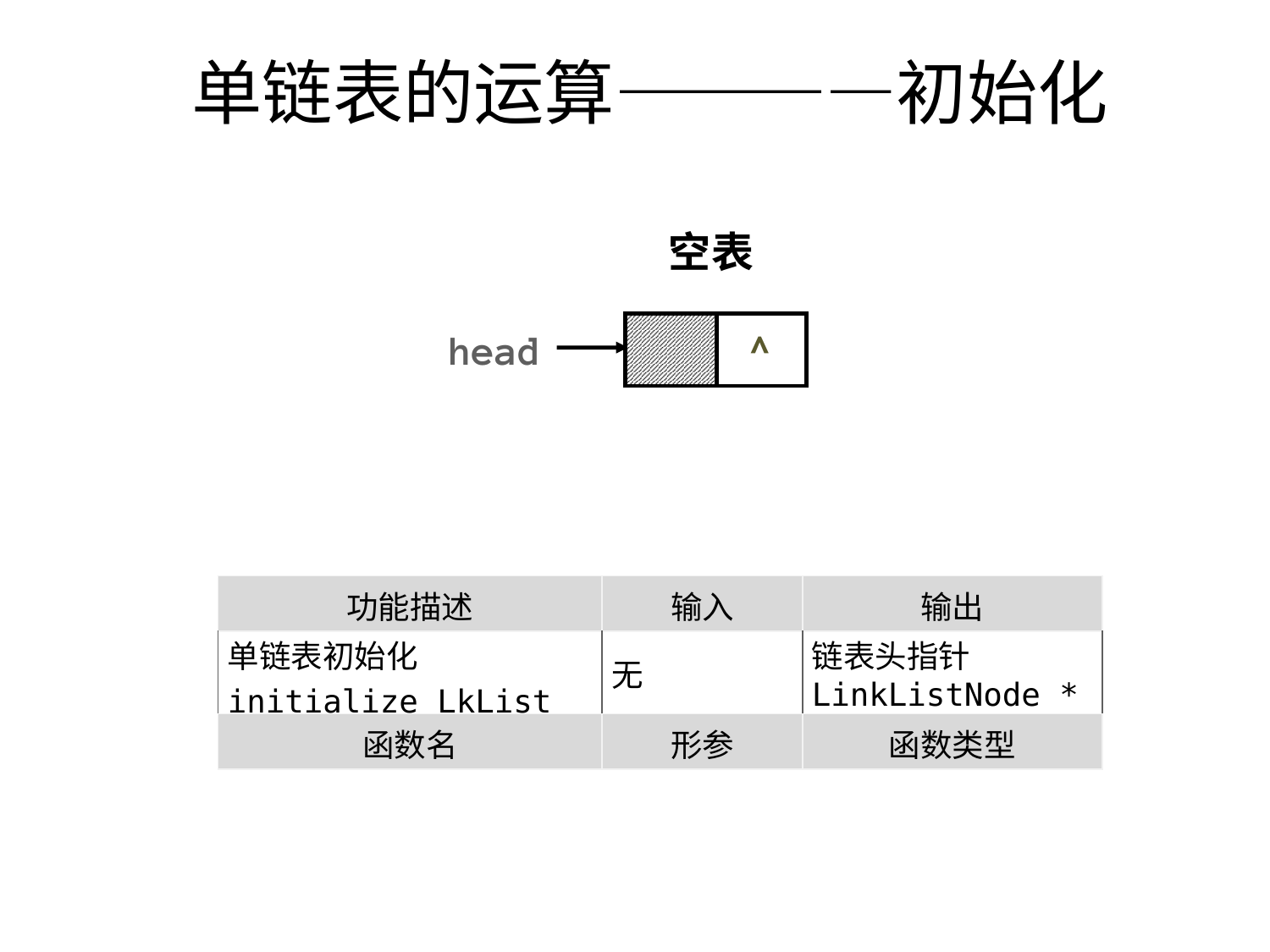

# 单链表的运算————初始化
空表

head
∧

| 功能描述 | 输入 | 输出 |
| --- | --- | --- |
| 单链表初始化 initialize\_LkList | 无 | 链表头指针LinkListNode \* |
| 函数名 | 形参 | 函数类型 |